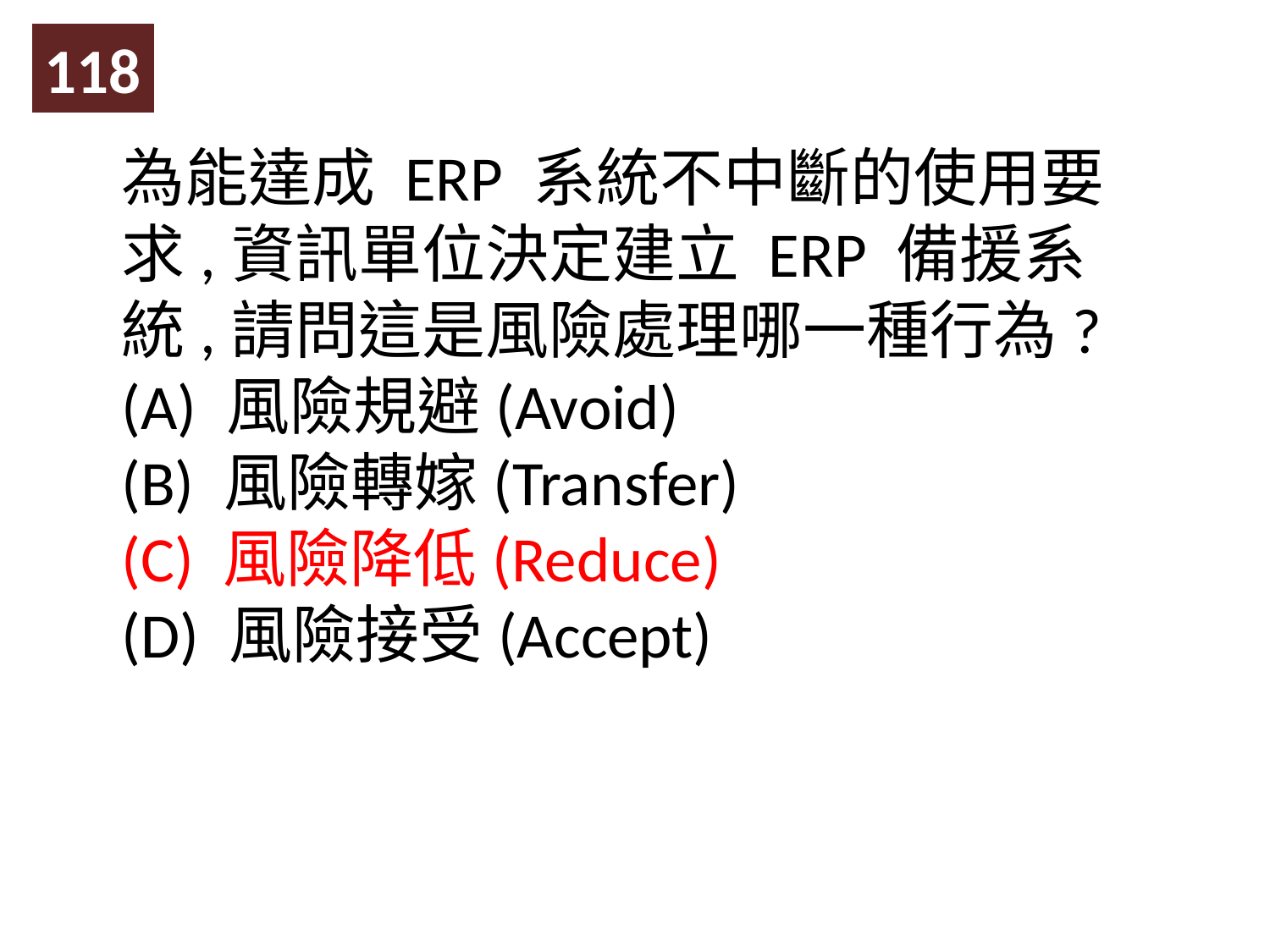

118
為能達成 ERP 系統不中斷的使用要求,資訊單位決定建立 ERP 備援系統,請問這是風險處理哪一種行為?
(A) 風險規避(Avoid)
(B) 風險轉嫁(Transfer)
(C) 風險降低(Reduce)
(D) 風險接受(Accept)